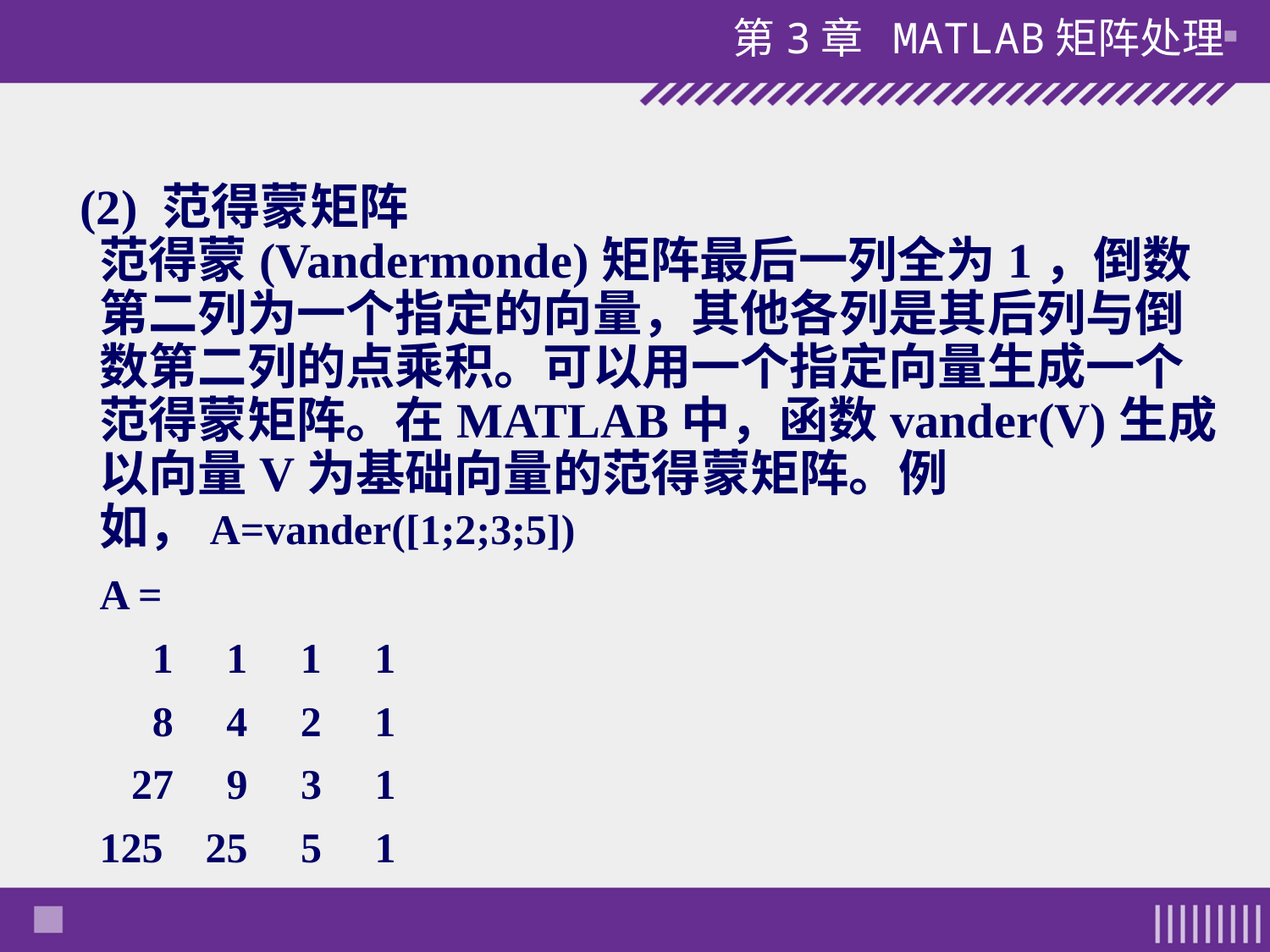

(2) 范得蒙矩阵
范得蒙(Vandermonde)矩阵最后一列全为1，倒数第二列为一个指定的向量，其他各列是其后列与倒数第二列的点乘积。可以用一个指定向量生成一个范得蒙矩阵。在MATLAB中，函数vander(V)生成以向量V为基础向量的范得蒙矩阵。例如，A=vander([1;2;3;5])
   A =
        1     1     1     1
        8     4     2     1
      27     9     3     1
   125    25     5     1